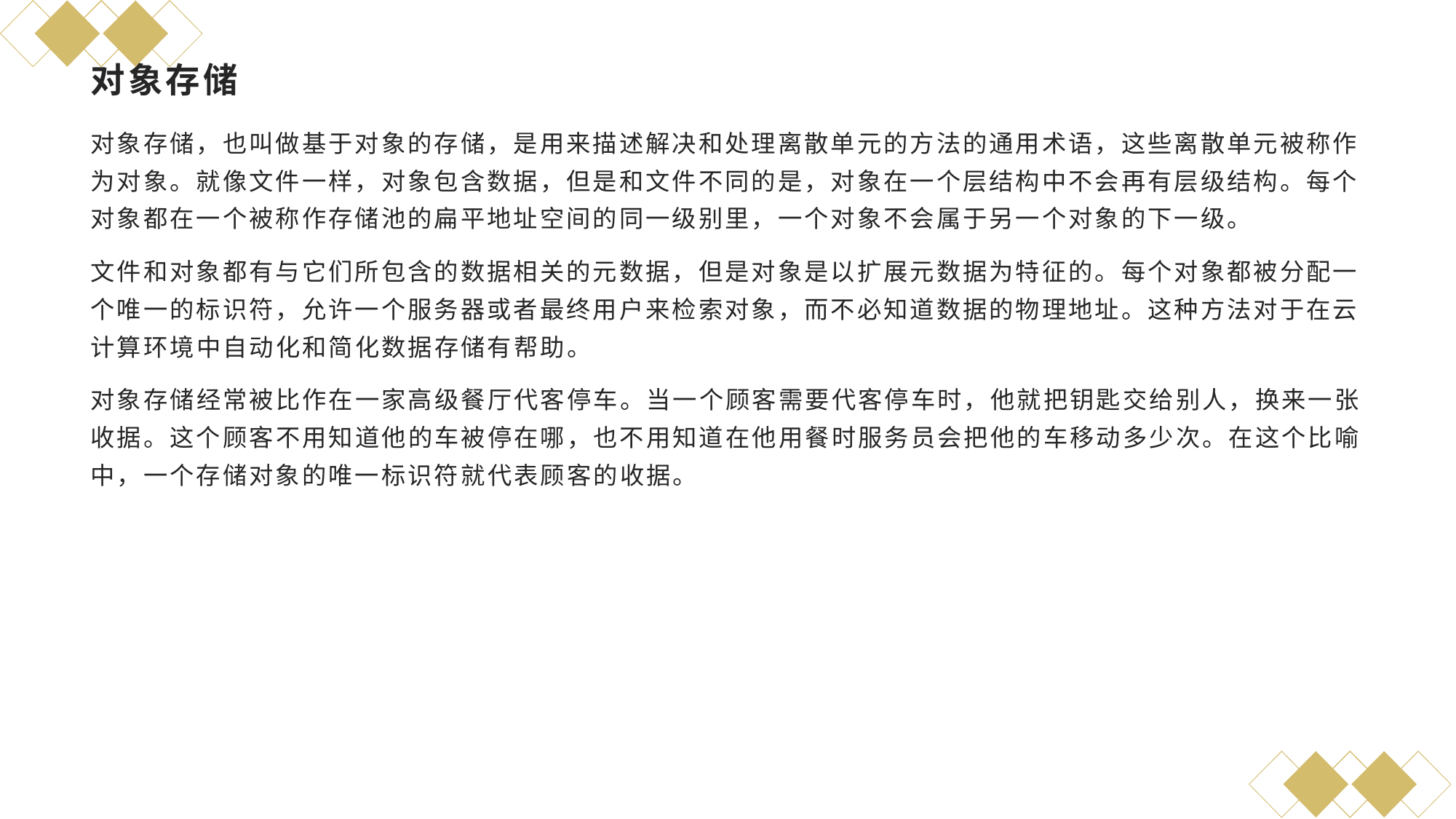

# 对象存储
对象存储，也叫做基于对象的存储，是用来描述解决和处理离散单元的方法的通用术语，这些离散单元被称作为对象。就像文件一样，对象包含数据，但是和文件不同的是，对象在一个层结构中不会再有层级结构。每个对象都在一个被称作存储池的扁平地址空间的同一级别里，一个对象不会属于另一个对象的下一级。
文件和对象都有与它们所包含的数据相关的元数据，但是对象是以扩展元数据为特征的。每个对象都被分配一个唯一的标识符，允许一个服务器或者最终用户来检索对象，而不必知道数据的物理地址。这种方法对于在云计算环境中自动化和简化数据存储有帮助。
对象存储经常被比作在一家高级餐厅代客停车。当一个顾客需要代客停车时，他就把钥匙交给别人，换来一张收据。这个顾客不用知道他的车被停在哪，也不用知道在他用餐时服务员会把他的车移动多少次。在这个比喻中，一个存储对象的唯一标识符就代表顾客的收据。